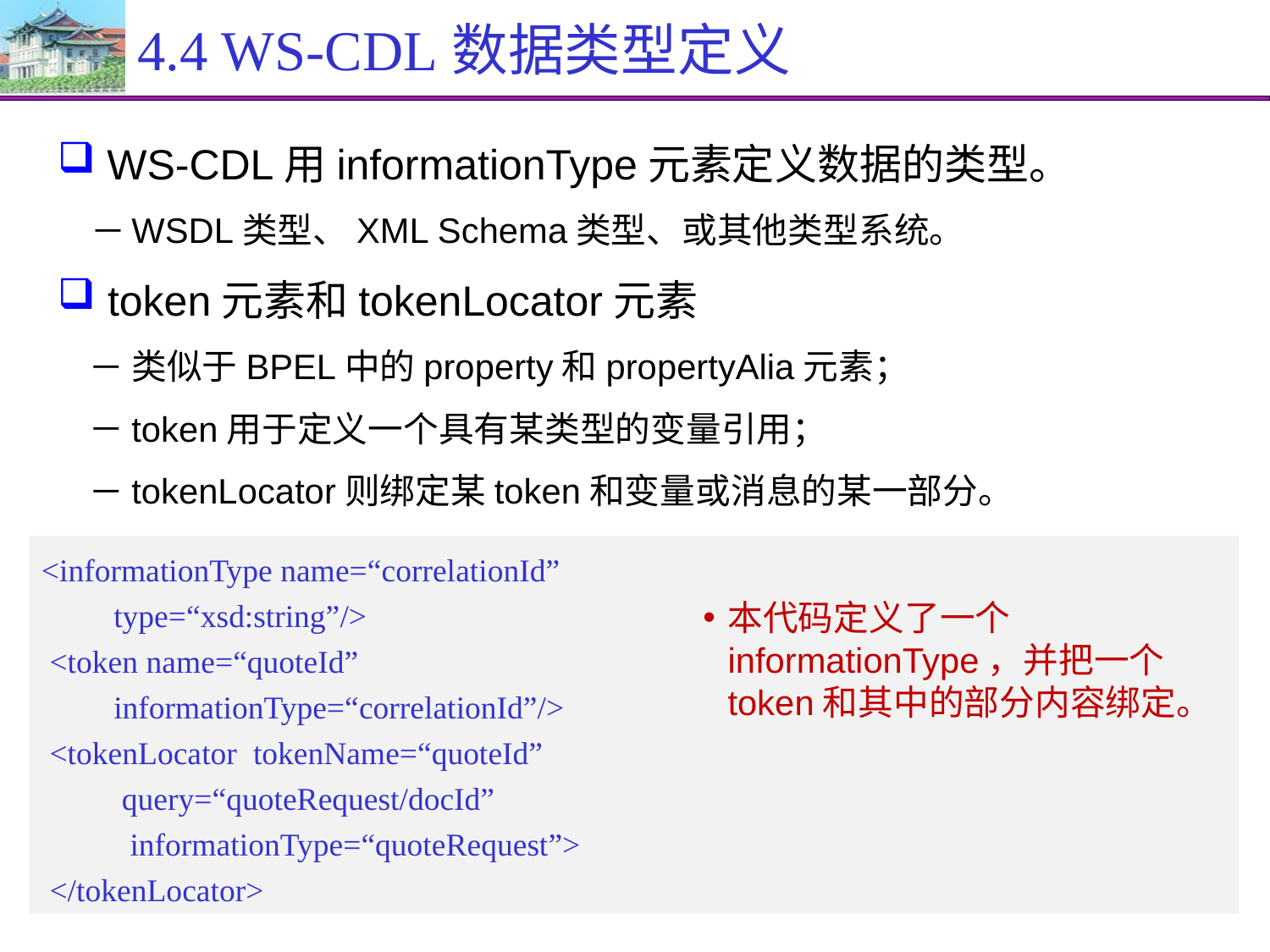

# 4.4 WS-CDL数据类型定义
WS-CDL用informationType元素定义数据的类型。
WSDL类型、XML Schema类型、或其他类型系统。
 token元素和tokenLocator元素
类似于BPEL中的property和propertyAlia元素；
token用于定义一个具有某类型的变量引用；
tokenLocator则绑定某token和变量或消息的某一部分。

<informationType name=“correlationId”
         type=“xsd:string”/>
 <token name=“quoteId”
         informationType=“correlationId”/>
 <tokenLocator  tokenName=“quoteId”
          query=“quoteRequest/docId”
           informationType=“quoteRequest”>
 </tokenLocator>
本代码定义了一个informationType，并把一个token和其中的部分内容绑定。